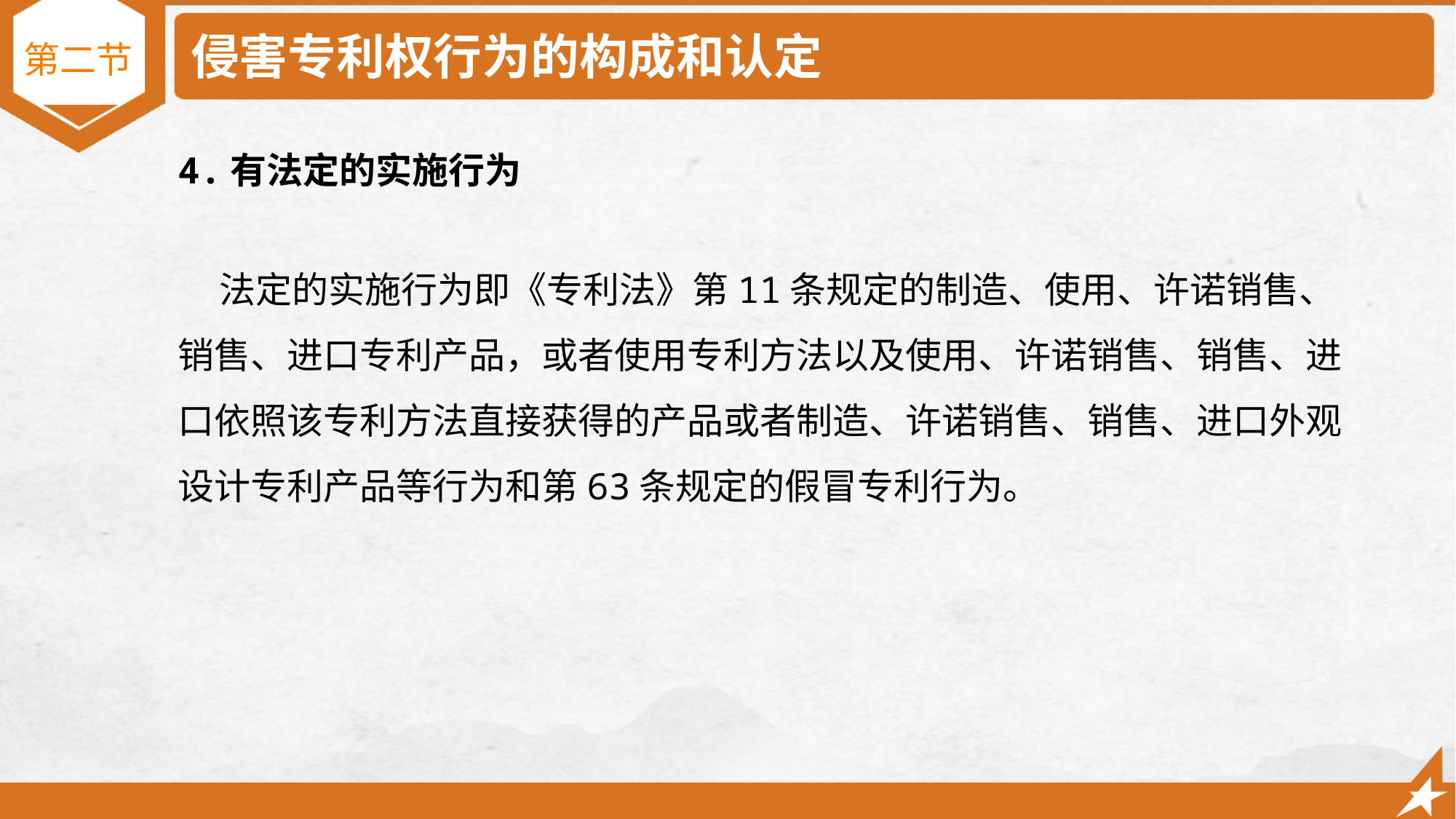

侵害专利权行为的构成和认定
第二节
4.有法定的实施行为
    法定的实施行为即《专利法》第11条规定的制造、使用、许诺销售、销售、进口专利产品，或者使用专利方法以及使用、许诺销售、销售、进口依照该专利方法直接获得的产品或者制造、许诺销售、销售、进口外观设计专利产品等行为和第63条规定的假冒专利行为。